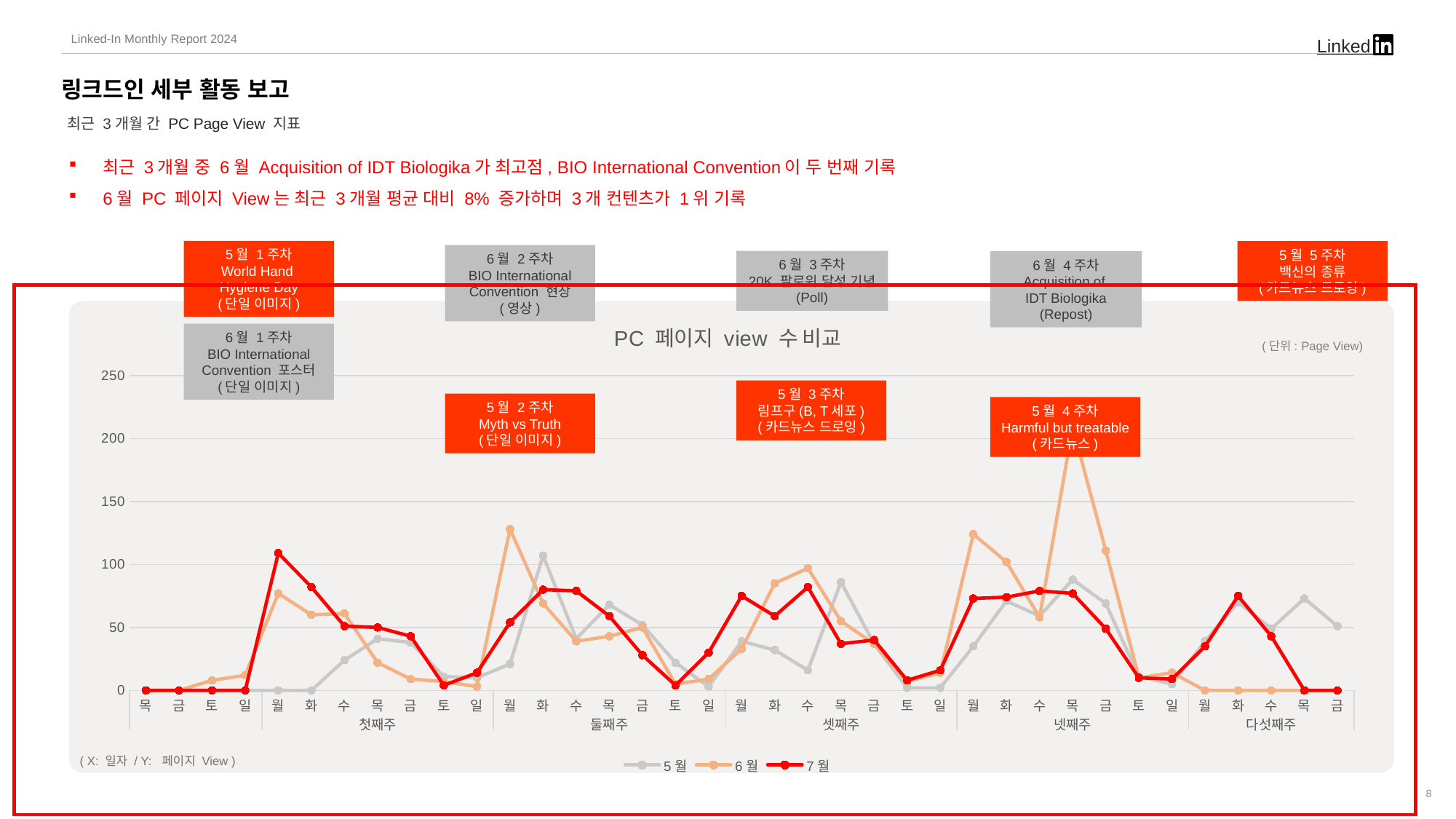

링크드인 세부 활동 보고
최근 3개월 간 PC Page View 지표
최근 3개월 중 6월 Acquisition of IDT Biologika가 최고점, BIO International Convention이 두 번째 기록
6월 PC 페이지 View는 최근 3개월 평균 대비 8% 증가하며 3개 컨텐츠가 1위 기록
5월 1주차
World Hand
Hygiene Day
(단일 이미지)
5월 5주차
백신의 종류
(카드뉴스 드로잉)
6월 2주차
BIO International Convention 현장
(영상)
6월 3주차
20K 팔로워 달성 기념
(Poll)
6월 4주차
Acquisition of
IDT Biologika
(Repost)

### Chart: PC 페이지 view 수 비교

| Category | 5월 | 6월 | 7월 |
|---|---|---|---|
| 목 | None | None | None |
| 금 | None | None | None |
| 토 | None | 8.0 | None |
| 일 | None | 12.0 | None |
| 월 | None | 77.0 | 109.0 |
| 화 | None | 60.0 | 82.0 |
| 수 | 24.0 | 61.0 | 51.0 |
| 목 | 41.0 | 22.0 | 50.0 |
| 금 | 38.0 | 9.0 | 43.0 |
| 토 | 11.0 | 7.0 | 4.0 |
| 일 | 10.0 | 3.0 | 14.0 |
| 월 | 21.0 | 128.0 | 54.0 |
| 화 | 107.0 | 69.0 | 80.0 |
| 수 | 41.0 | 39.0 | 79.0 |
| 목 | 68.0 | 43.0 | 59.0 |
| 금 | 52.0 | 50.0 | 28.0 |
| 토 | 22.0 | 5.0 | 4.0 |
| 일 | 3.0 | 9.0 | 30.0 |
| 월 | 39.0 | 33.0 | 75.0 |
| 화 | 32.0 | 85.0 | 59.0 |
| 수 | 16.0 | 97.0 | 82.0 |
| 목 | 86.0 | 55.0 | 37.0 |
| 금 | 37.0 | 37.0 | 40.0 |
| 토 | 2.0 | 7.0 | 8.0 |
| 일 | 2.0 | 14.0 | 16.0 |
| 월 | 35.0 | 124.0 | 73.0 |
| 화 | 71.0 | 102.0 | 74.0 |
| 수 | 59.0 | 58.0 | 79.0 |
| 목 | 88.0 | 209.0 | 77.0 |
| 금 | 69.0 | 111.0 | 49.0 |
| 토 | 11.0 | 10.0 | 10.0 |
| 일 | 5.0 | 14.0 | 9.0 |
| 월 | 39.0 | None | 35.0 |
| 화 | 70.0 | None | 75.0 |
| 수 | 49.0 | None | 43.0 |
| 목 | 73.0 | None | None |
| 금 | 51.0 | None | None |
6월 1주차
BIO International
Convention 포스터
(단일 이미지)
(단위: Page View)
5월 3주차
림프구(B, T세포)
(카드뉴스 드로잉)
5월 2주차
Myth vs Truth
(단일 이미지)
5월 4주차
Harmful but treatable
(카드뉴스)
( X: 일자 / Y:  페이지 View )
8